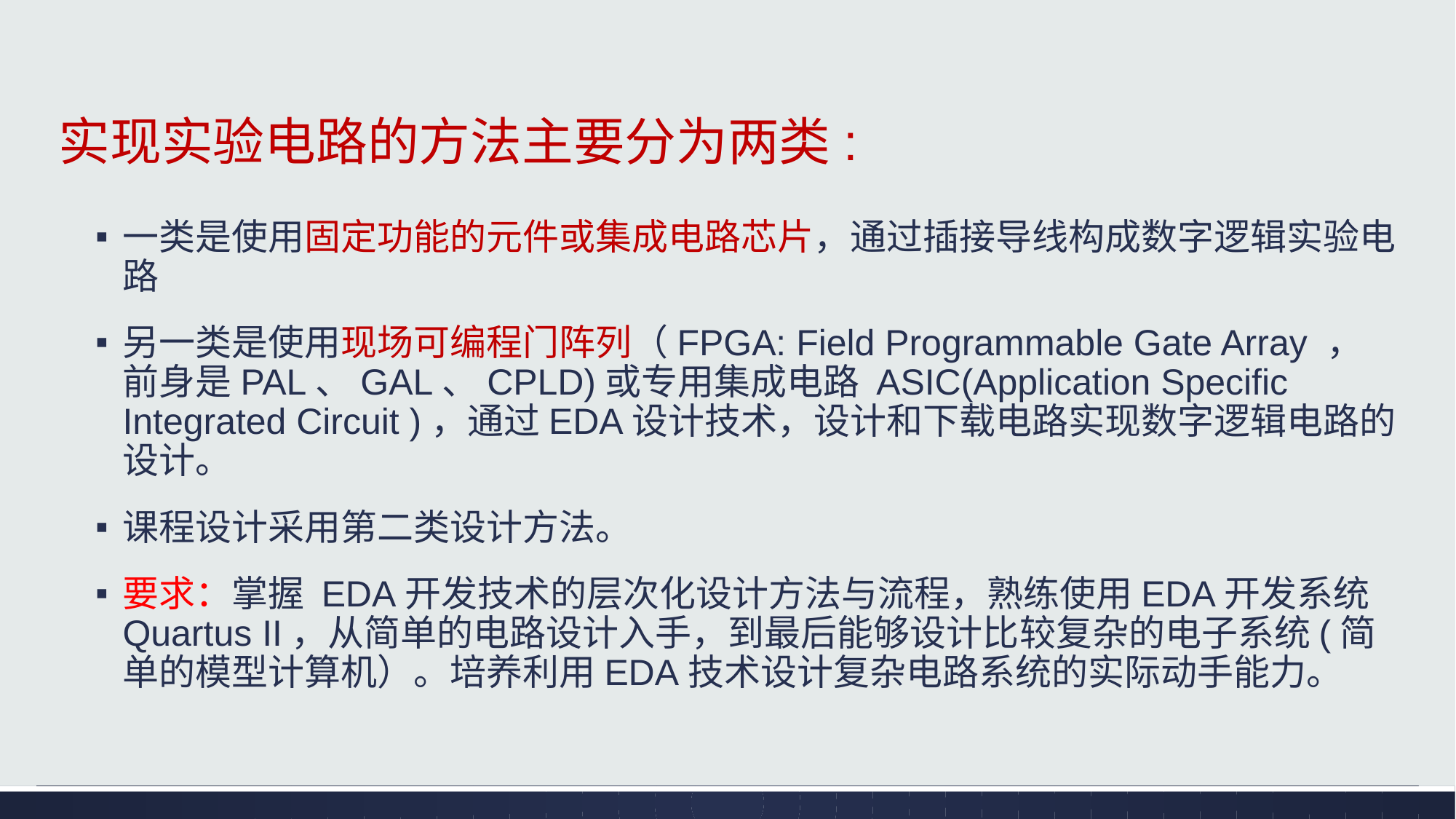

# 实现实验电路的方法主要分为两类:
一类是使用固定功能的元件或集成电路芯片，通过插接导线构成数字逻辑实验电路
另一类是使用现场可编程门阵列（FPGA: Field Programmable Gate Array ，前身是PAL、GAL、CPLD)或专用集成电路 ASIC(Application Specific Integrated Circuit )，通过EDA设计技术，设计和下载电路实现数字逻辑电路的设计。
课程设计采用第二类设计方法。
要求：掌握 EDA开发技术的层次化设计方法与流程，熟练使用EDA开发系统 Quartus II，从简单的电路设计入手，到最后能够设计比较复杂的电子系统(简单的模型计算机）。培养利用EDA技术设计复杂电路系统的实际动手能力。